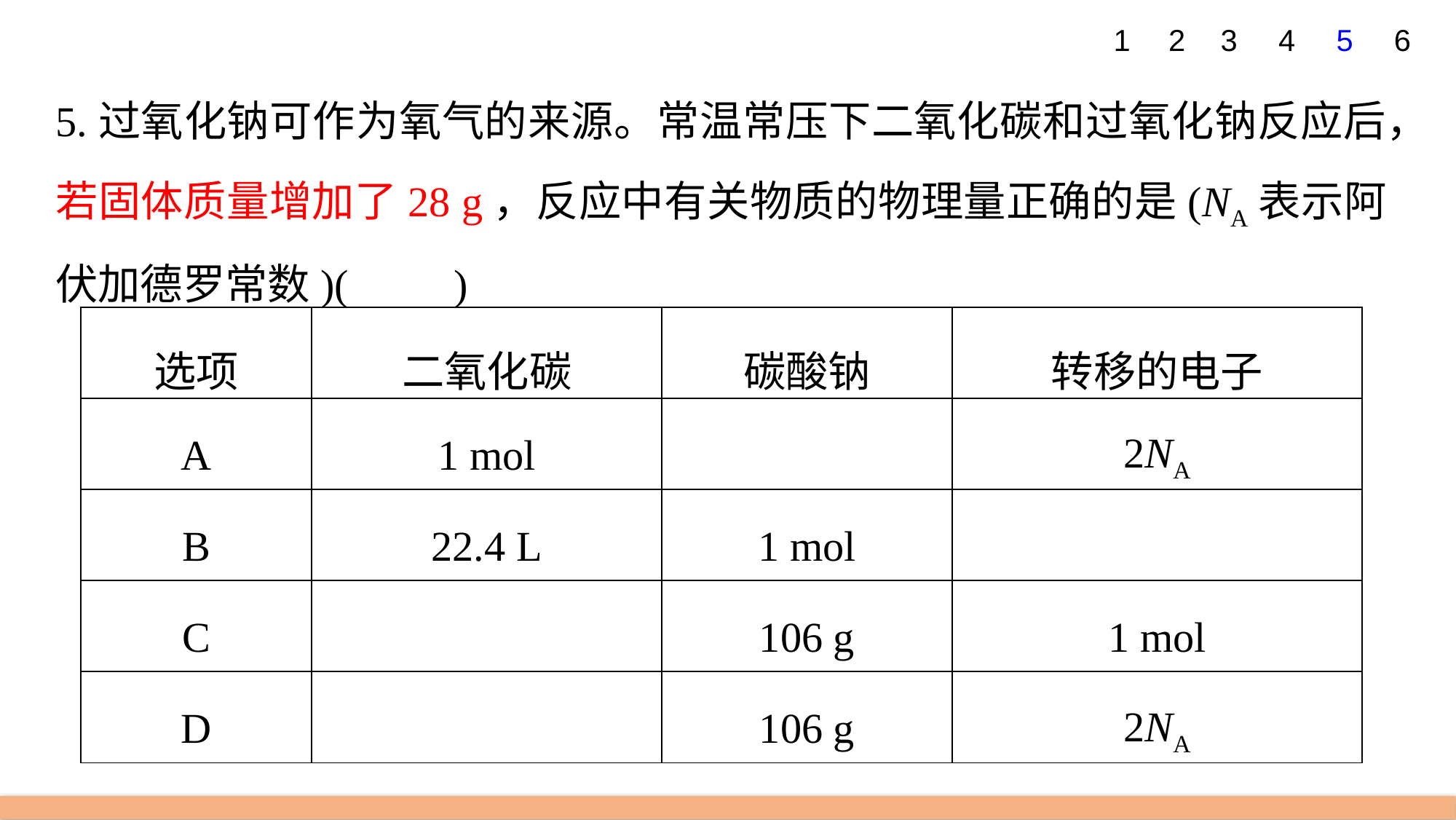

1
2
3
4
5
6
5.过氧化钠可作为氧气的来源。常温常压下二氧化碳和过氧化钠反应后，若固体质量增加了28 g，反应中有关物质的物理量正确的是(NA表示阿伏加德罗常数)(　　)
| 选项 | 二氧化碳 | 碳酸钠 | 转移的电子 |
| --- | --- | --- | --- |
| A | 1 mol |  | 2NA |
| B | 22.4 L | 1 mol |  |
| C |  | 106 g | 1 mol |
| D |  | 106 g | 2NA |